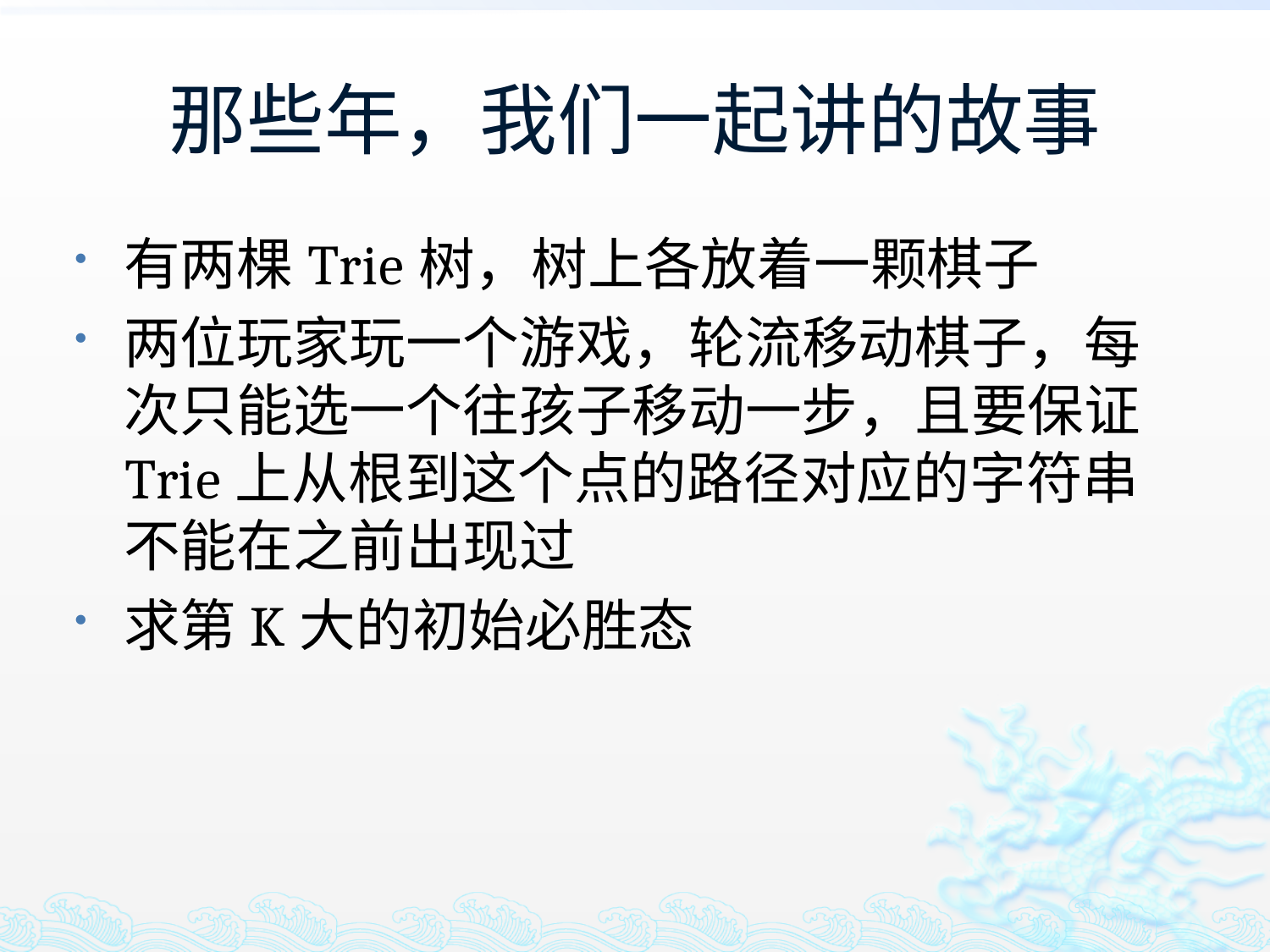

# 那些年，我们一起讲的故事
有两棵Trie树，树上各放着一颗棋子
两位玩家玩一个游戏，轮流移动棋子，每次只能选一个往孩子移动一步，且要保证Trie上从根到这个点的路径对应的字符串不能在之前出现过
求第K大的初始必胜态